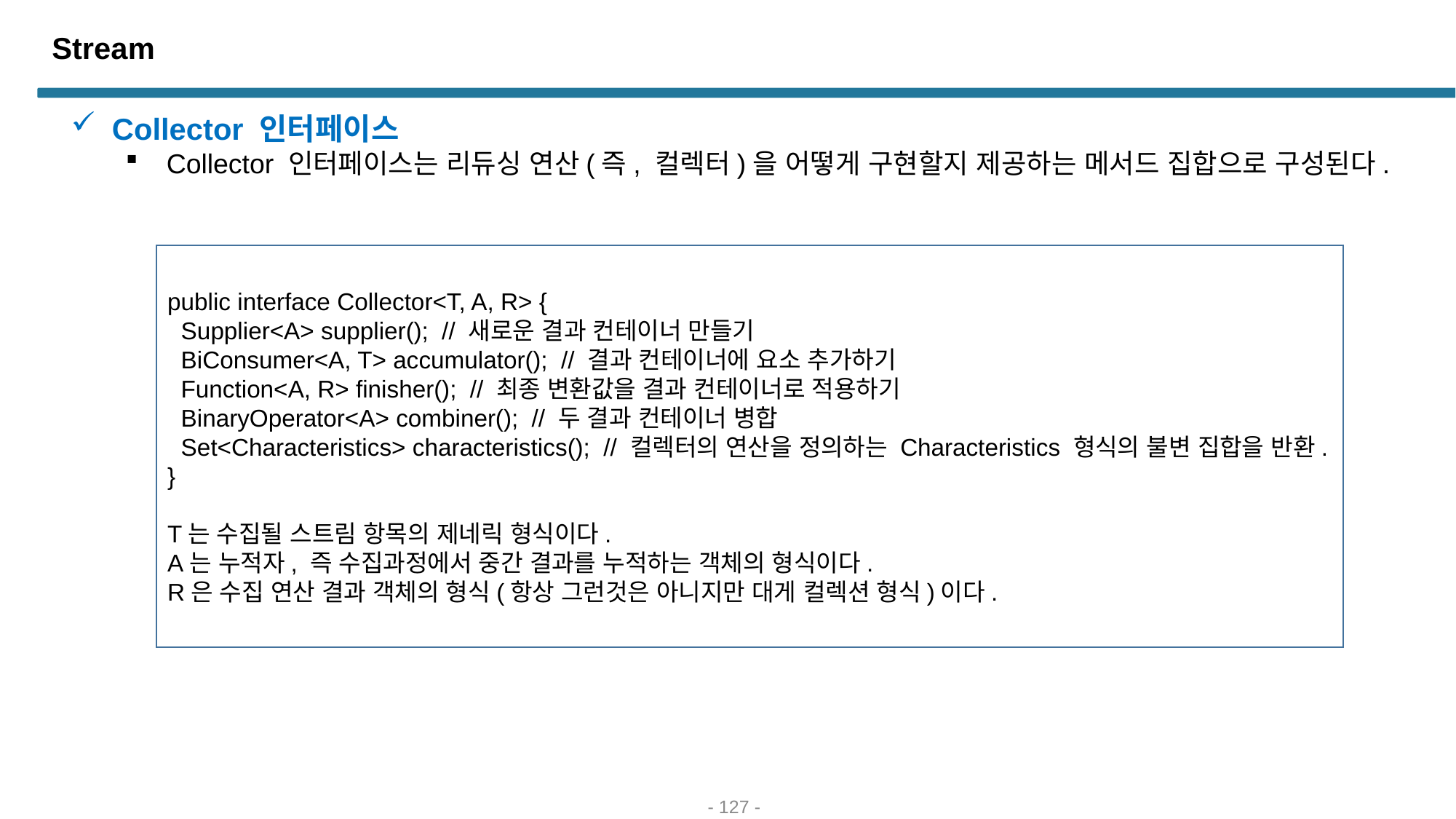

# Stream
Collector 인터페이스
Collector 인터페이스는 리듀싱 연산(즉, 컬렉터)을 어떻게 구현할지 제공하는 메서드 집합으로 구성된다.

public interface Collector<T, A, R> {
  Supplier<A> supplier();  // 새로운 결과 컨테이너 만들기
  BiConsumer<A, T> accumulator();  // 결과 컨테이너에 요소 추가하기
  Function<A, R> finisher();  // 최종 변환값을 결과 컨테이너로 적용하기
  BinaryOperator<A> combiner();  // 두 결과 컨테이너 병합
  Set<Characteristics> characteristics();  // 컬렉터의 연산을 정의하는 Characteristics 형식의 불변 집합을 반환.
}

T는 수집될 스트림 항목의 제네릭 형식이다.
A는 누적자, 즉 수집과정에서 중간 결과를 누적하는 객체의 형식이다.
R은 수집 연산 결과 객체의 형식(항상 그런것은 아니지만 대게 컬렉션 형식)이다.
- 127 -